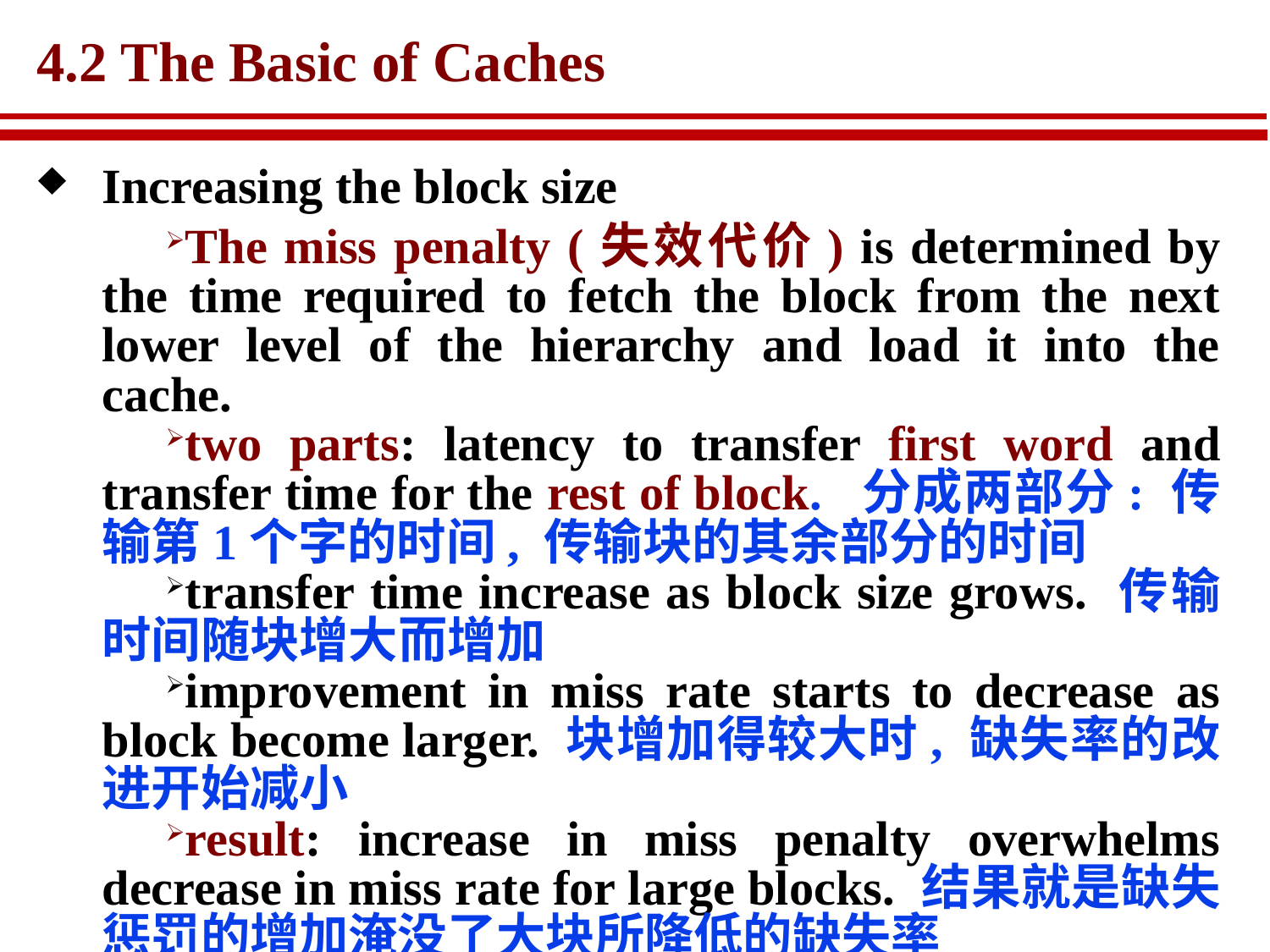

# 4.2 The Basic of Caches
Increasing the block size
The miss penalty (失效代价) is determined by the time required to fetch the block from the next lower level of the hierarchy and load it into the cache.
two parts: latency to transfer first word and transfer time for the rest of block.  分成两部分: 传输第1个字的时间, 传输块的其余部分的时间
transfer time increase as block size grows. 传输时间随块增大而增加
improvement in miss rate starts to decrease as block become larger. 块增加得较大时, 缺失率的改进开始减小
result: increase in miss penalty overwhelms decrease in miss rate for large blocks. 结果就是缺失惩罚的增加淹没了大块所降低的缺失率